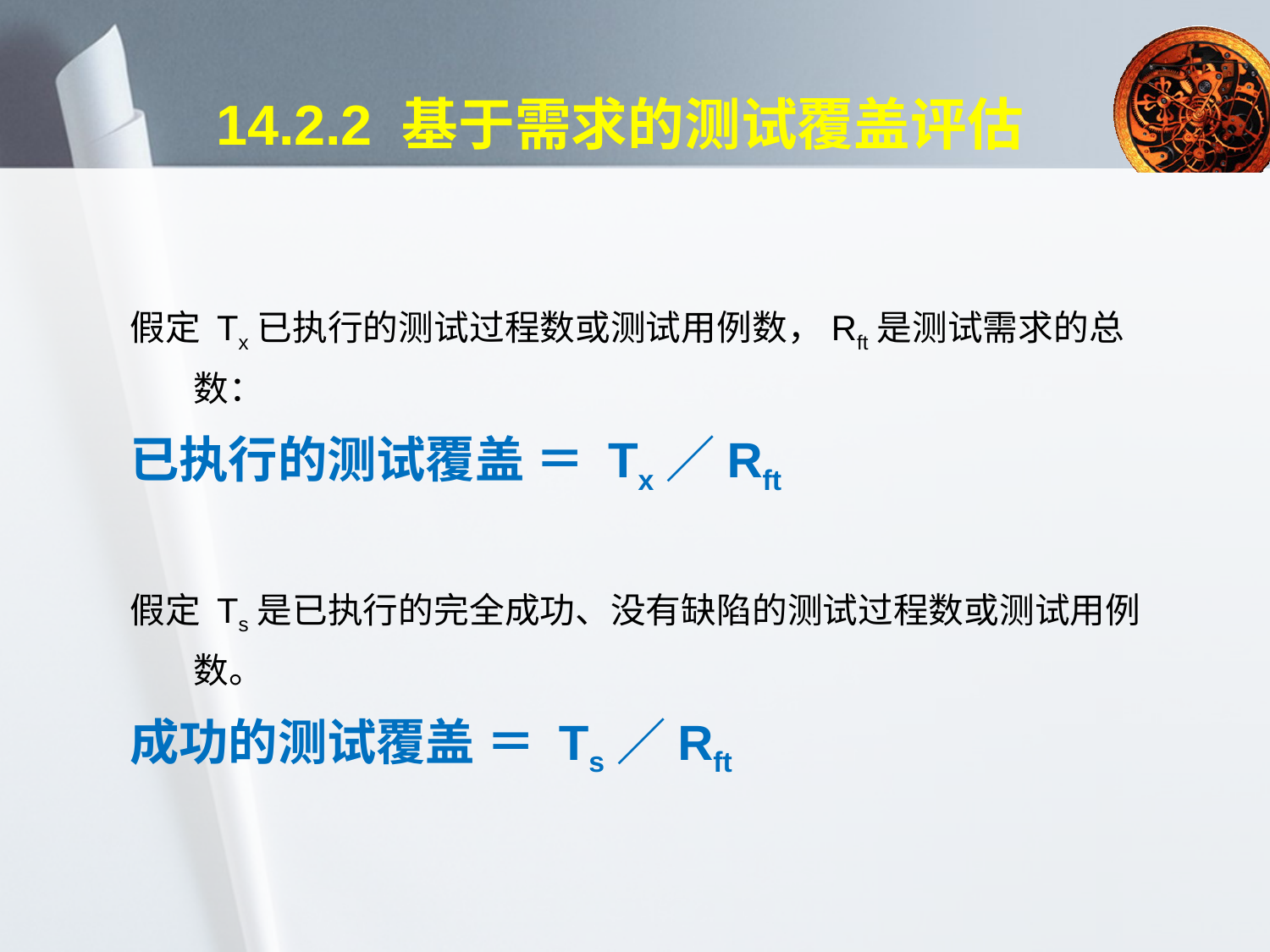

# 14.2.2 基于需求的测试覆盖评估
假定 Tx已执行的测试过程数或测试用例数，Rft是测试需求的总数：
已执行的测试覆盖 ＝ Tx／Rft

假定 Ts是已执行的完全成功、没有缺陷的测试过程数或测试用例数。
成功的测试覆盖 ＝ Ts／Rft